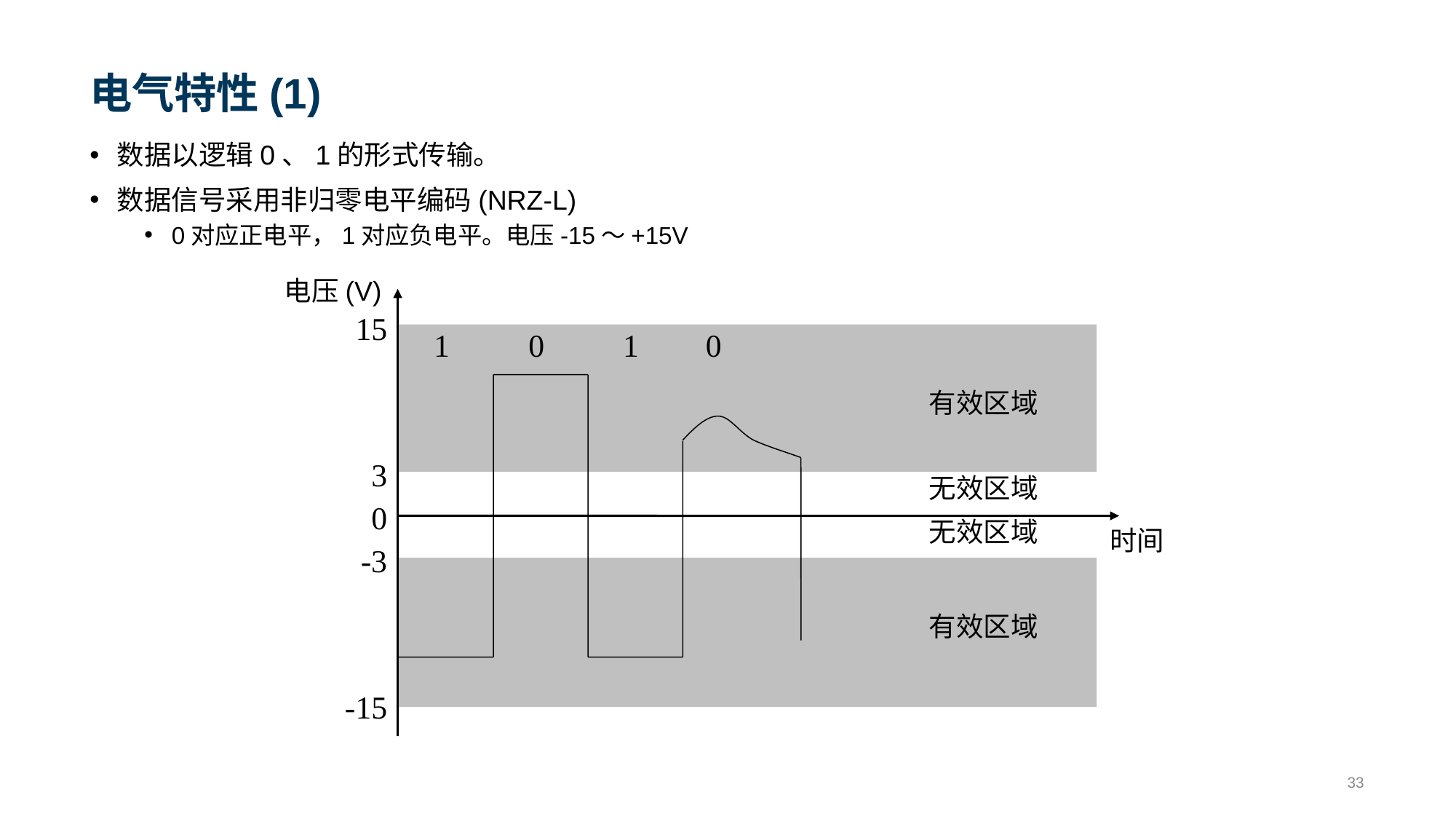

# 电气特性(1)
数据以逻辑0、1的形式传输。
数据信号采用非归零电平编码(NRZ-L)
0对应正电平，1对应负电平。电压-15～+15V
电压(V)

15

1
0
1
0

有效区域

3

无效区域
0
无效区域

时间
-3

有效区域

-15
33